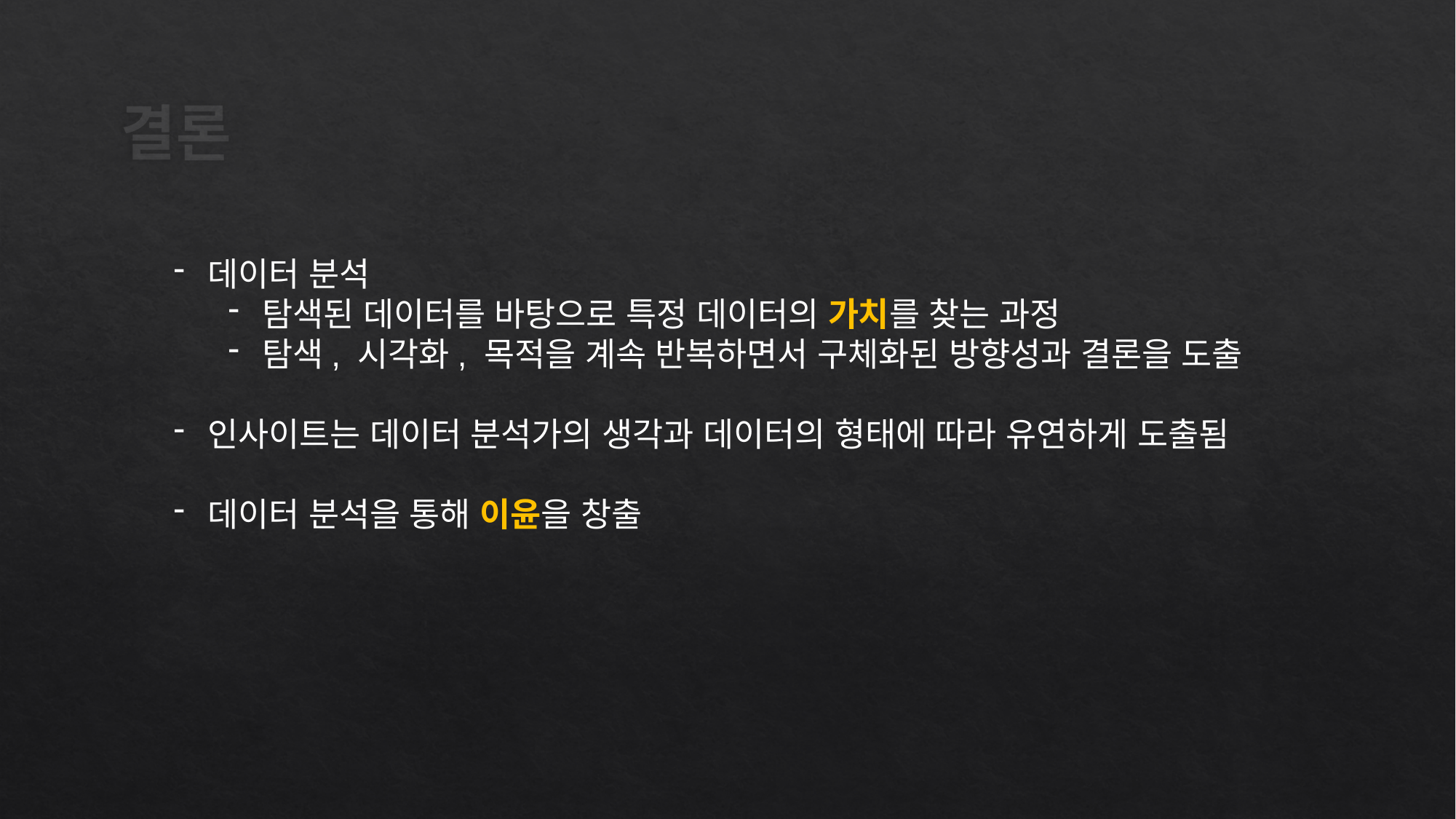

# 결론
데이터 분석
탐색된 데이터를 바탕으로 특정 데이터의 가치를 찾는 과정
탐색, 시각화, 목적을 계속 반복하면서 구체화된 방향성과 결론을 도출

인사이트는 데이터 분석가의 생각과 데이터의 형태에 따라 유연하게 도출됨

데이터 분석을 통해 이윤을 창출